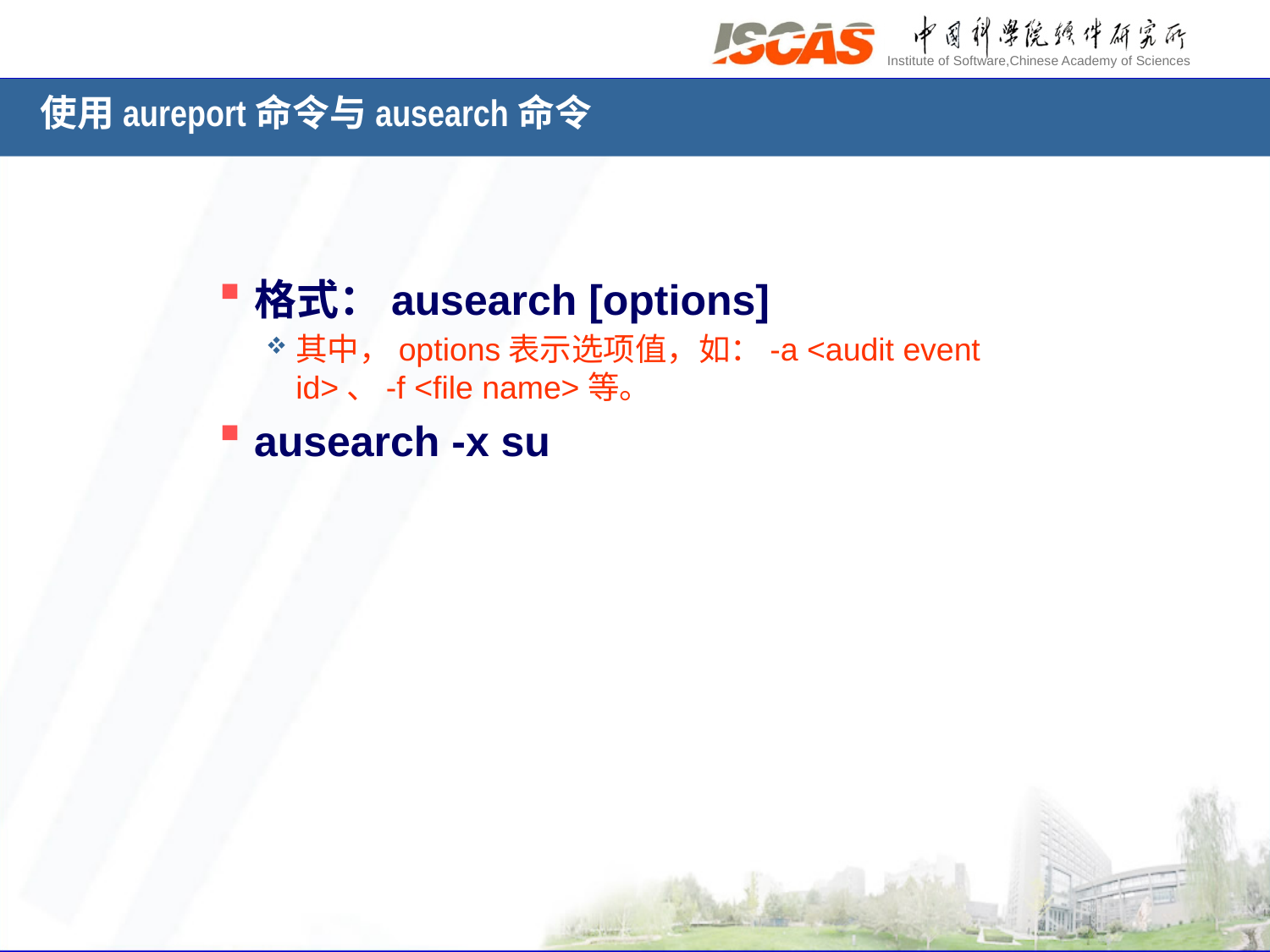

使用aureport命令与ausearch命令
格式：ausearch [options]
其中，options表示选项值，如：-a <audit event id>、-f <file name>等。
ausearch -x su